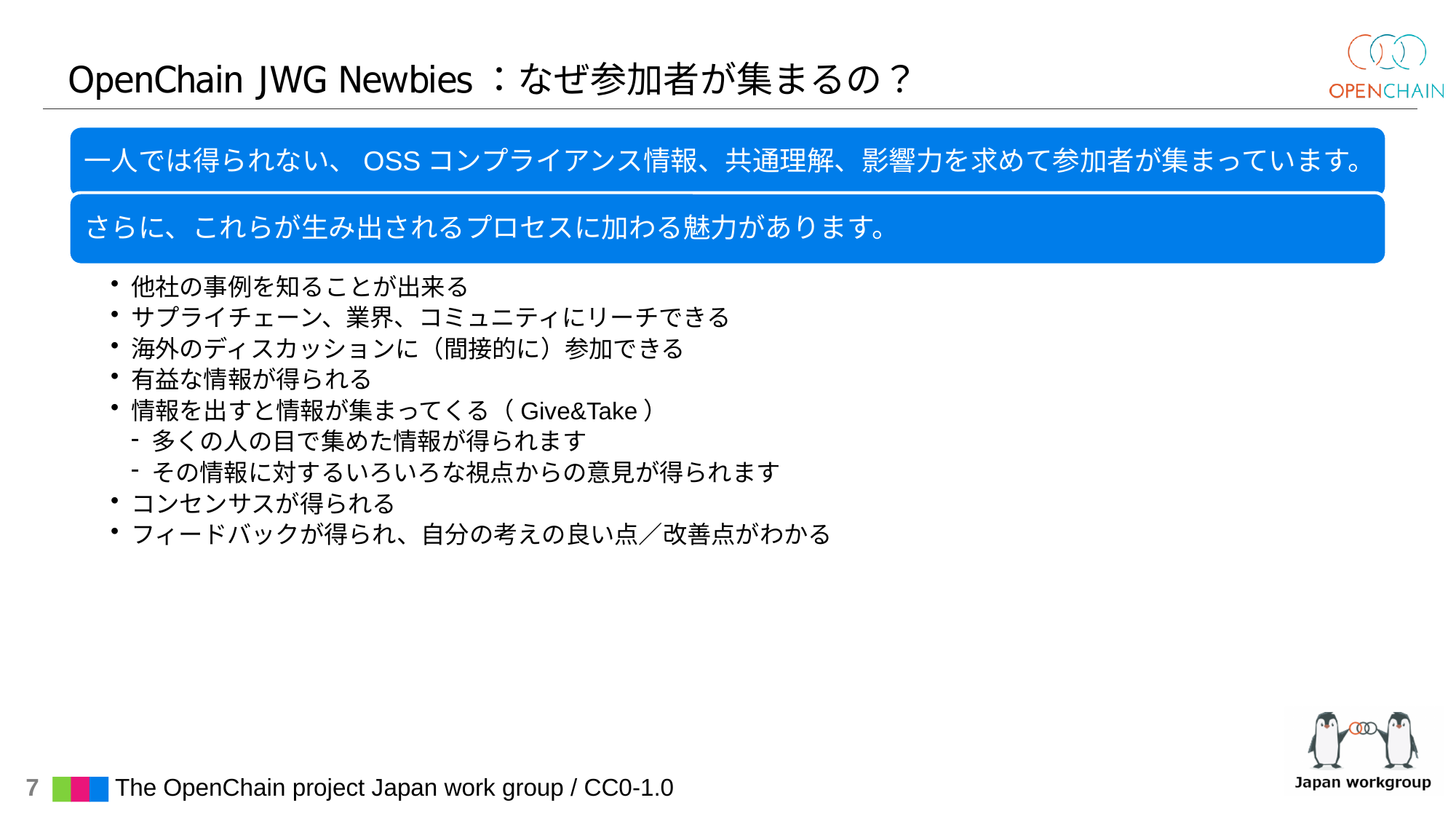

# OpenChain JWG Newbies：なぜ参加者が集まるの？
一人では得られない、OSSコンプライアンス情報、共通理解、影響力を求めて参加者が集まっています。
さらに、これらが生み出されるプロセスに加わる魅力があります。
他社の事例を知ることが出来る
サプライチェーン、業界、コミュニティにリーチできる
海外のディスカッションに（間接的に）参加できる
有益な情報が得られる
情報を出すと情報が集まってくる（Give&Take）
多くの人の目で集めた情報が得られます
その情報に対するいろいろな視点からの意見が得られます
コンセンサスが得られる
フィードバックが得られ、自分の考えの良い点／改善点がわかる